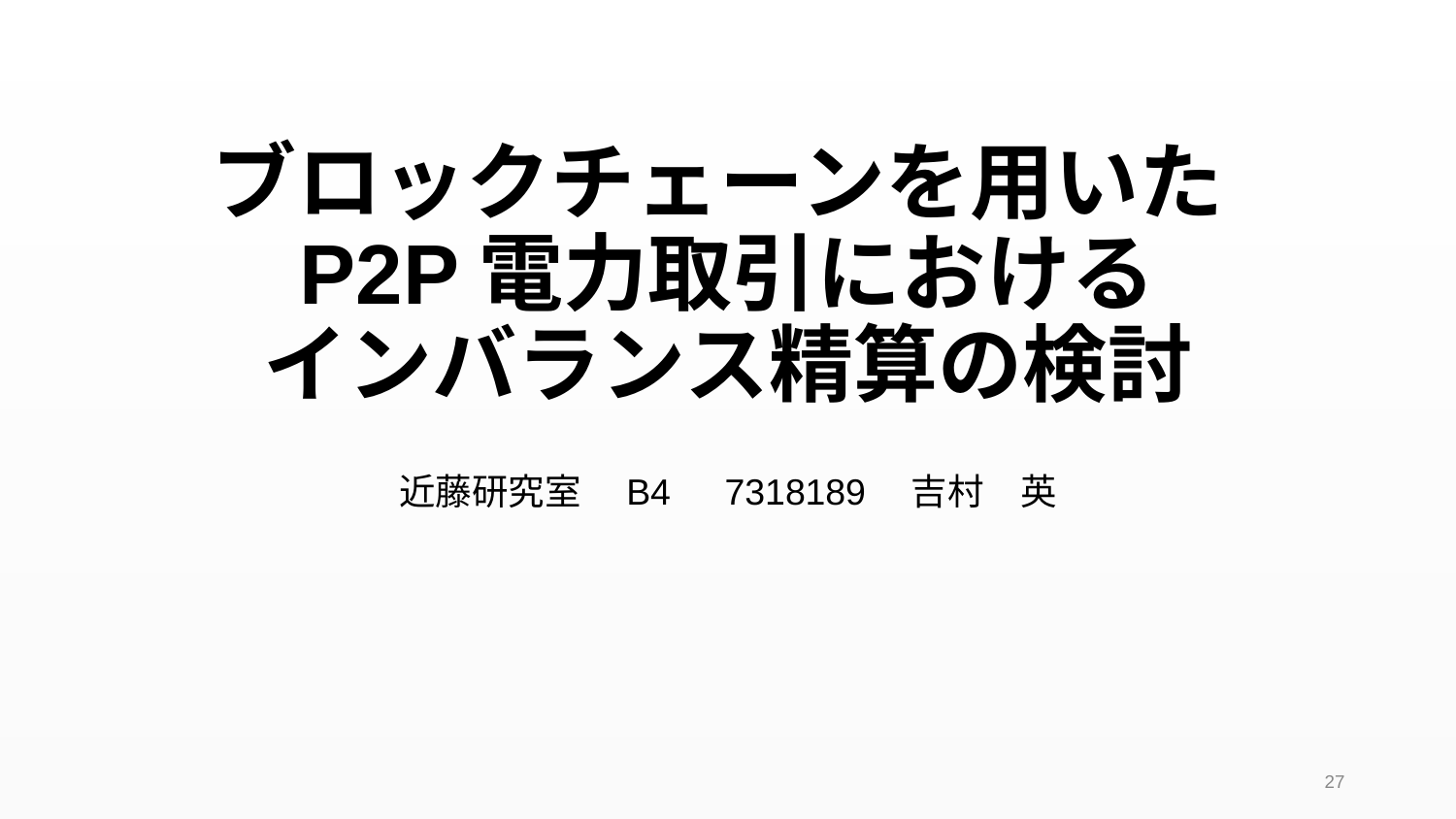

# ブロックチェーンを用いたP2P電力取引における インバランス精算の検討
近藤研究室　B4　7318189　吉村　英
27